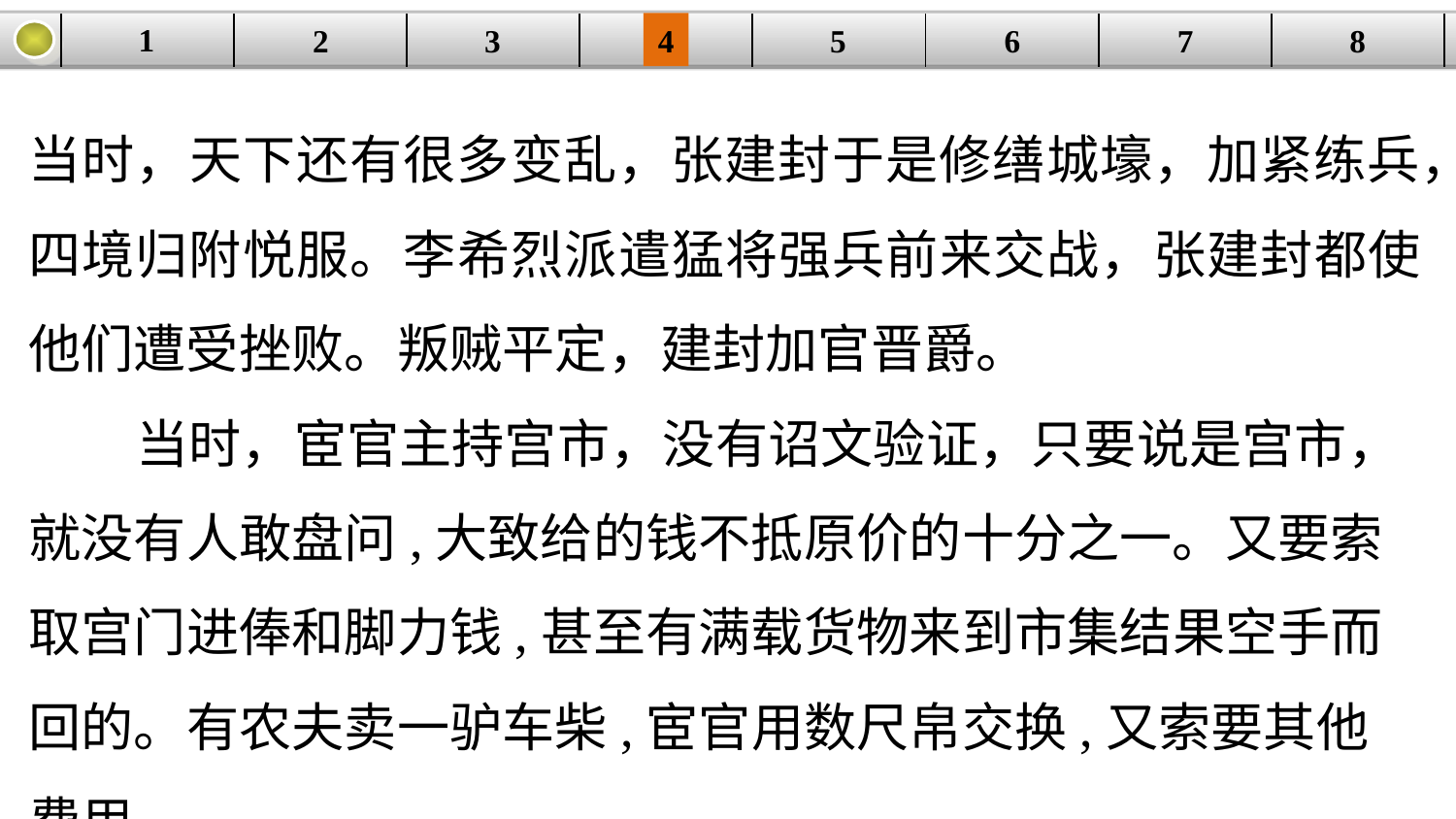

1
3
4
5
6
8
2
|  |  |  |  |  |  |  |  |
| --- | --- | --- | --- | --- | --- | --- | --- |
7

当时，天下还有很多变乱，张建封于是修缮城壕，加紧练兵，四境归附悦服。李希烈派遣猛将强兵前来交战，张建封都使他们遭受挫败。叛贼平定，建封加官晋爵。
        当时，宦官主持宫市，没有诏文验证，只要说是宫市，就没有人敢盘问,大致给的钱不抵原价的十分之一。又要索取宫门进俸和脚力钱,甚至有满载货物来到市集结果空手而回的。有农夫卖一驴车柴,宦官用数尺帛交换,又索要其他费用，